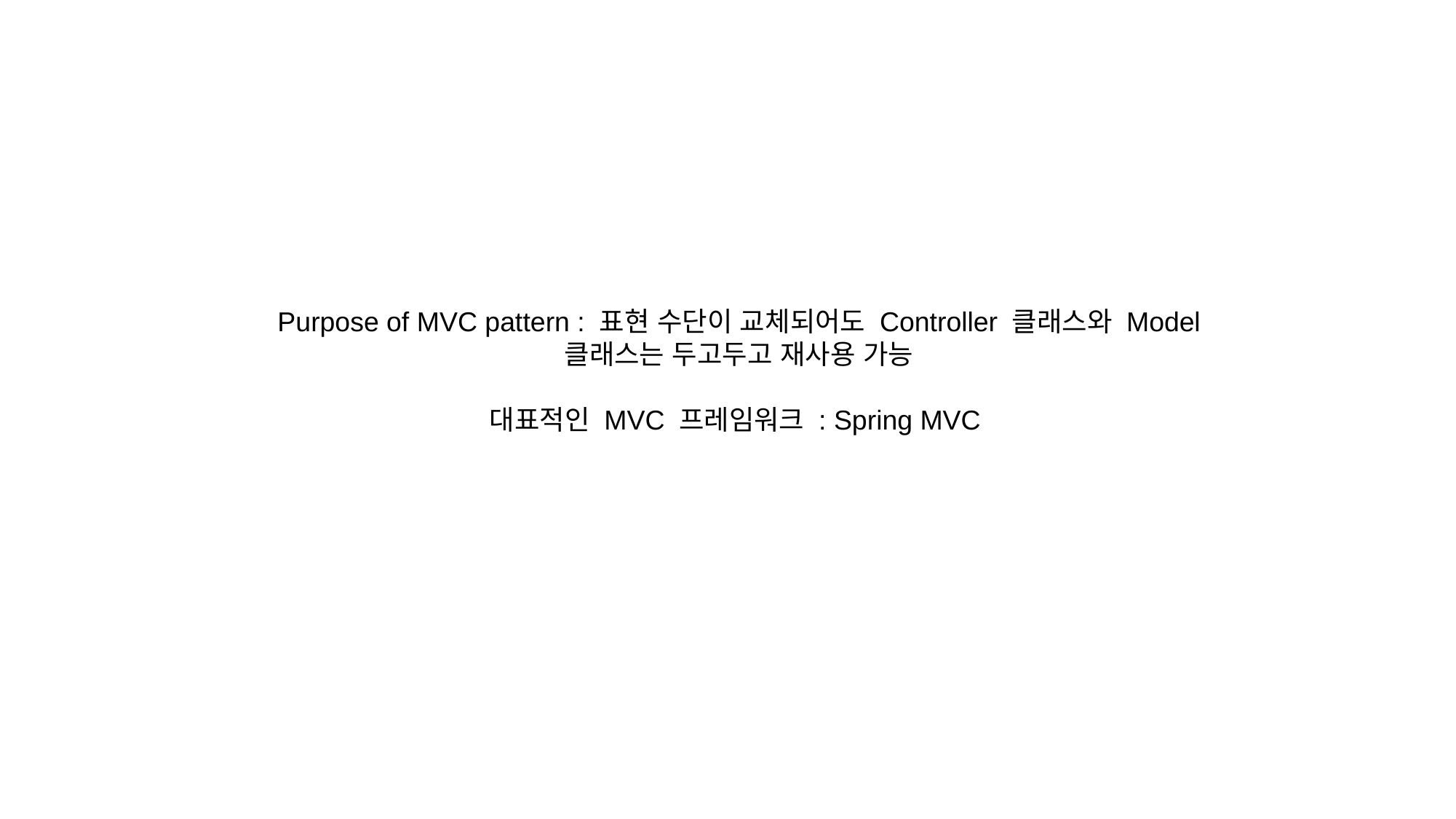

Purpose of MVC pattern : 표현 수단이 교체되어도 Controller 클래스와 Model 클래스는 두고두고 재사용 가능

대표적인 MVC 프레임워크 : Spring MVC